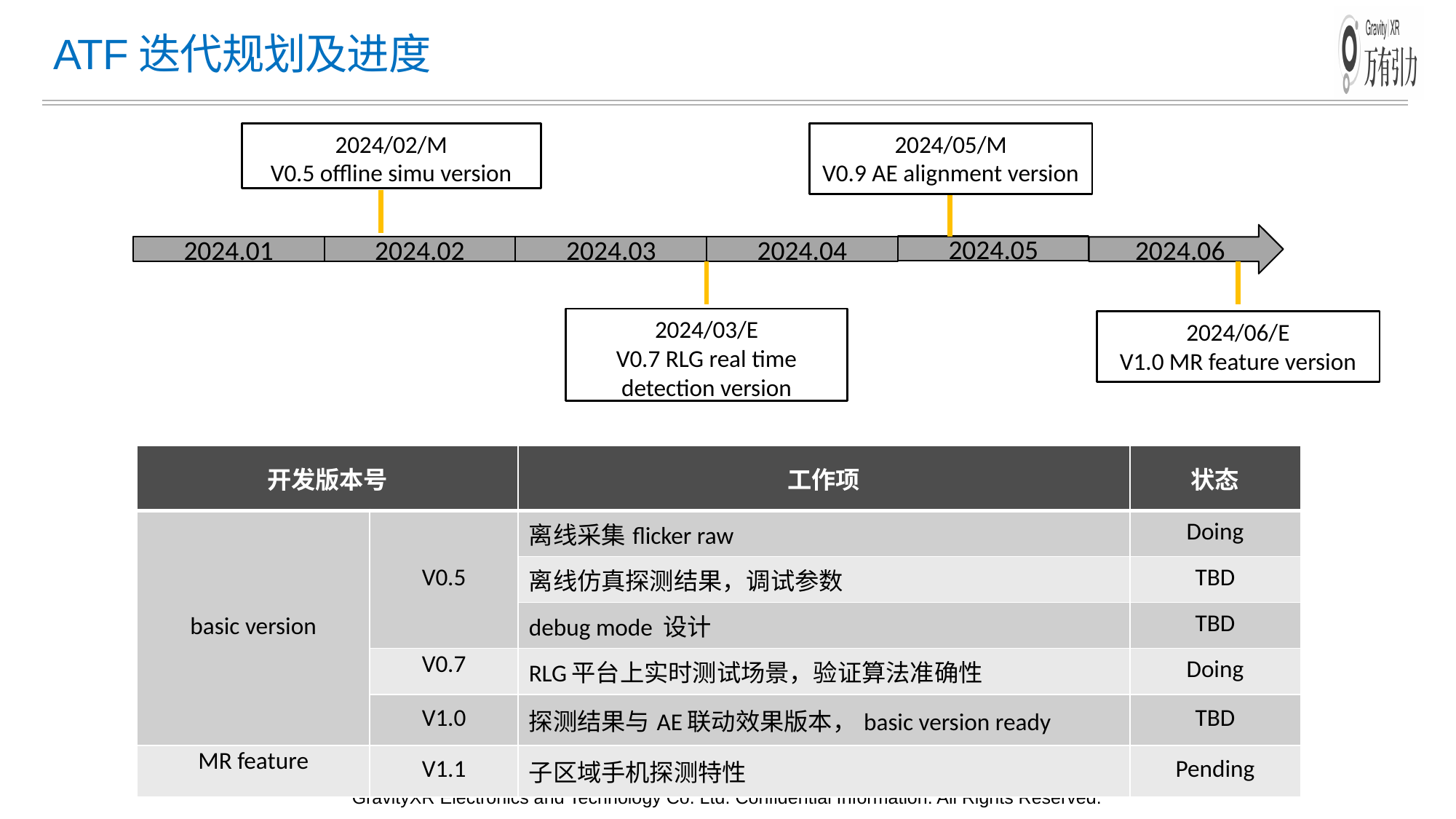

# ATF迭代规划及进度
2024/02/M
V0.5 offline simu version
2024/05/M
V0.9 AE alignment version
2024.06
2024.05
2024.01
2024.02
2024.03
2024.04
2024/03/E
V0.7 RLG real time detection version
2024/06/E
V1.0 MR feature version
| 开发版本号 |  | 工作项 | 状态 |
| --- | --- | --- | --- |
| basic version | V0.5 | 离线采集flicker raw | Doing |
|  |  | 离线仿真探测结果，调试参数 | TBD |
|  |  | debug mode 设计 | TBD |
|  | V0.7 | RLG平台上实时测试场景，验证算法准确性 | Doing |
|  | V1.0 | 探测结果与AE联动效果版本，basic version ready | TBD |
| MR feature | V1.1 | 子区域手机探测特性 | Pending |